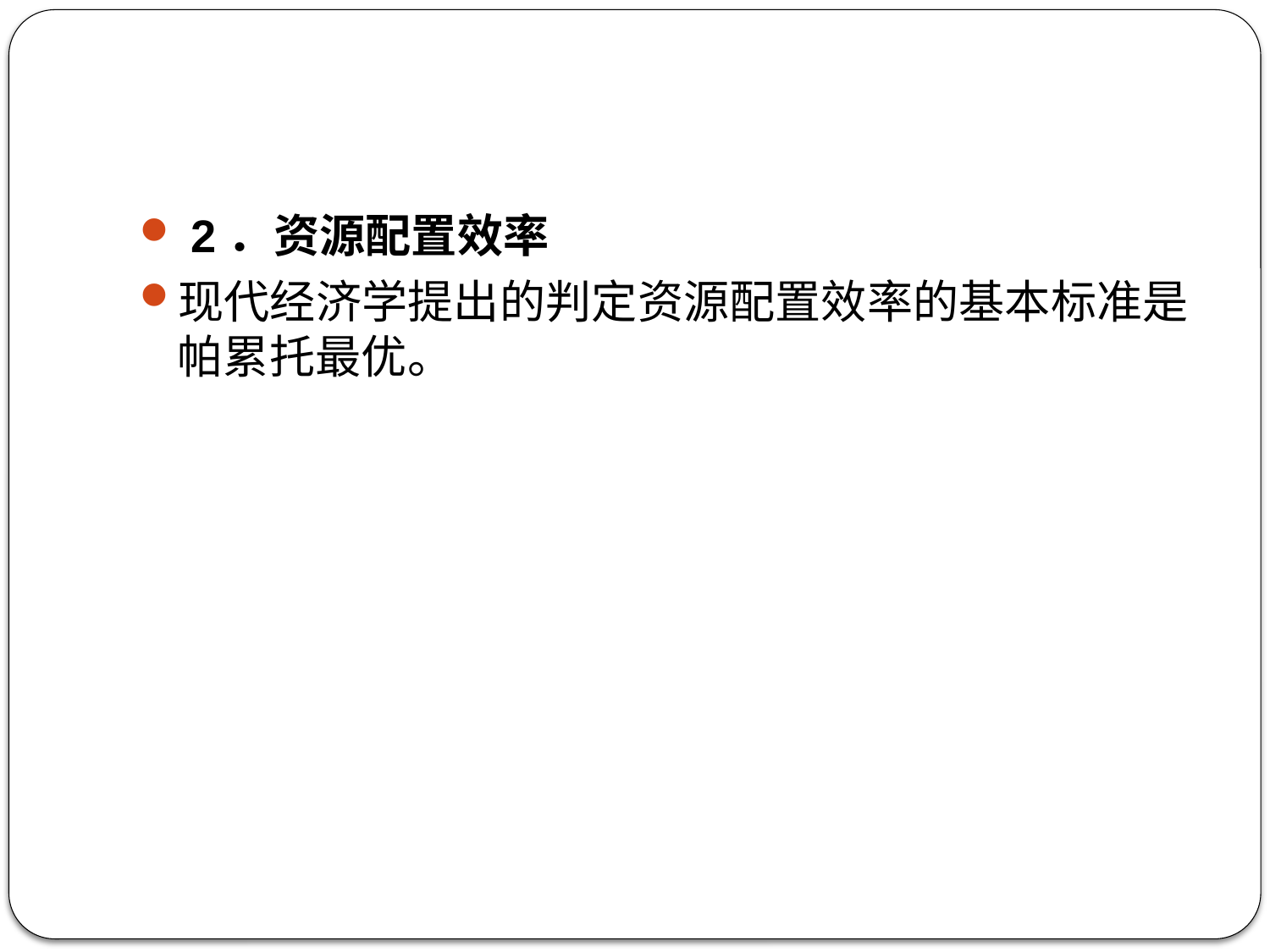

#
 2．资源配置效率
现代经济学提出的判定资源配置效率的基本标准是帕累托最优。